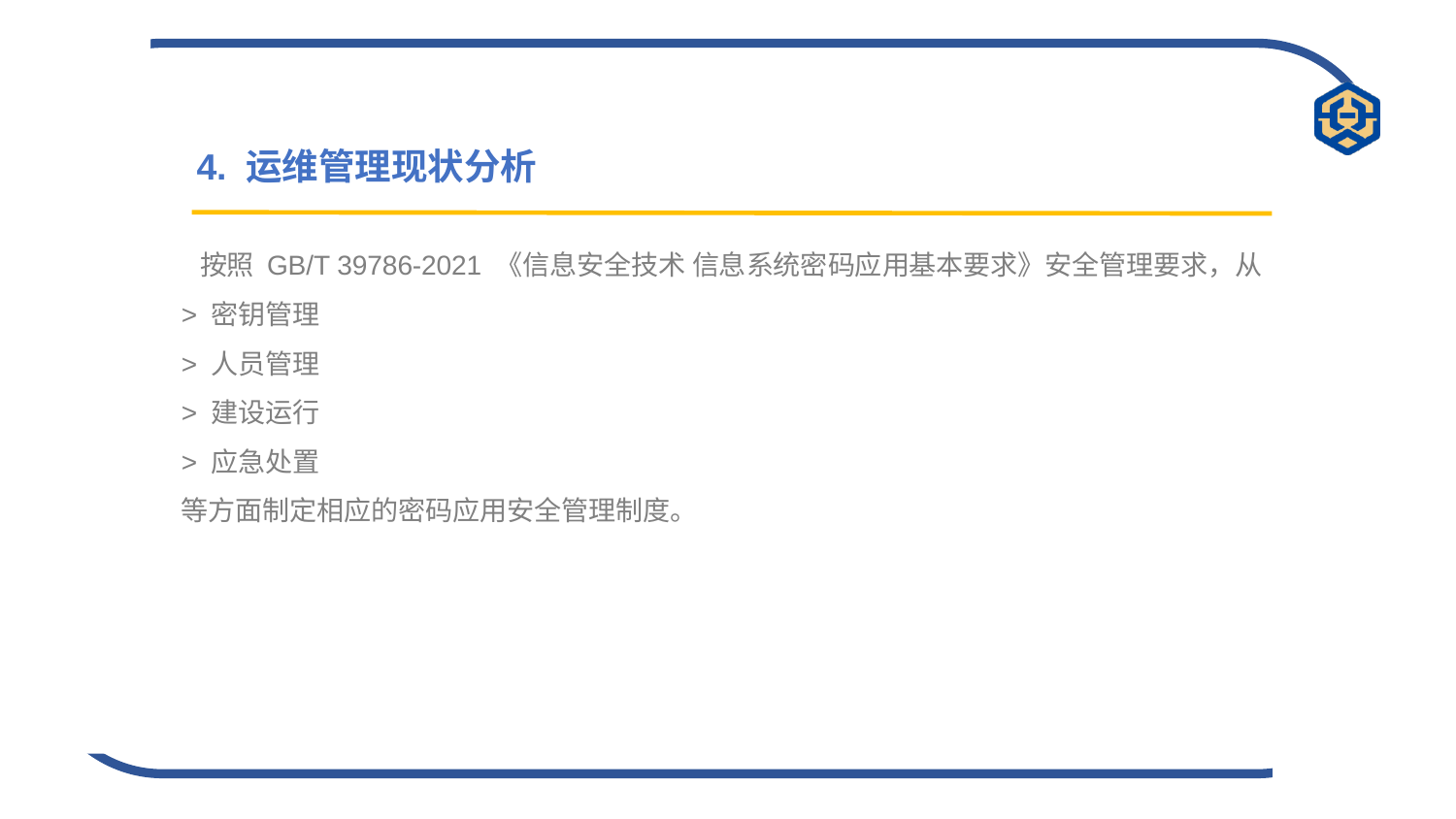

4. 运维管理现状分析
  按照 GB/T 39786-2021 《信息安全技术 信息系统密码应用基本要求》安全管理要求，从
> 密钥管理
> 人员管理
> 建设运行
> 应急处置
等方面制定相应的密码应用安全管理制度。